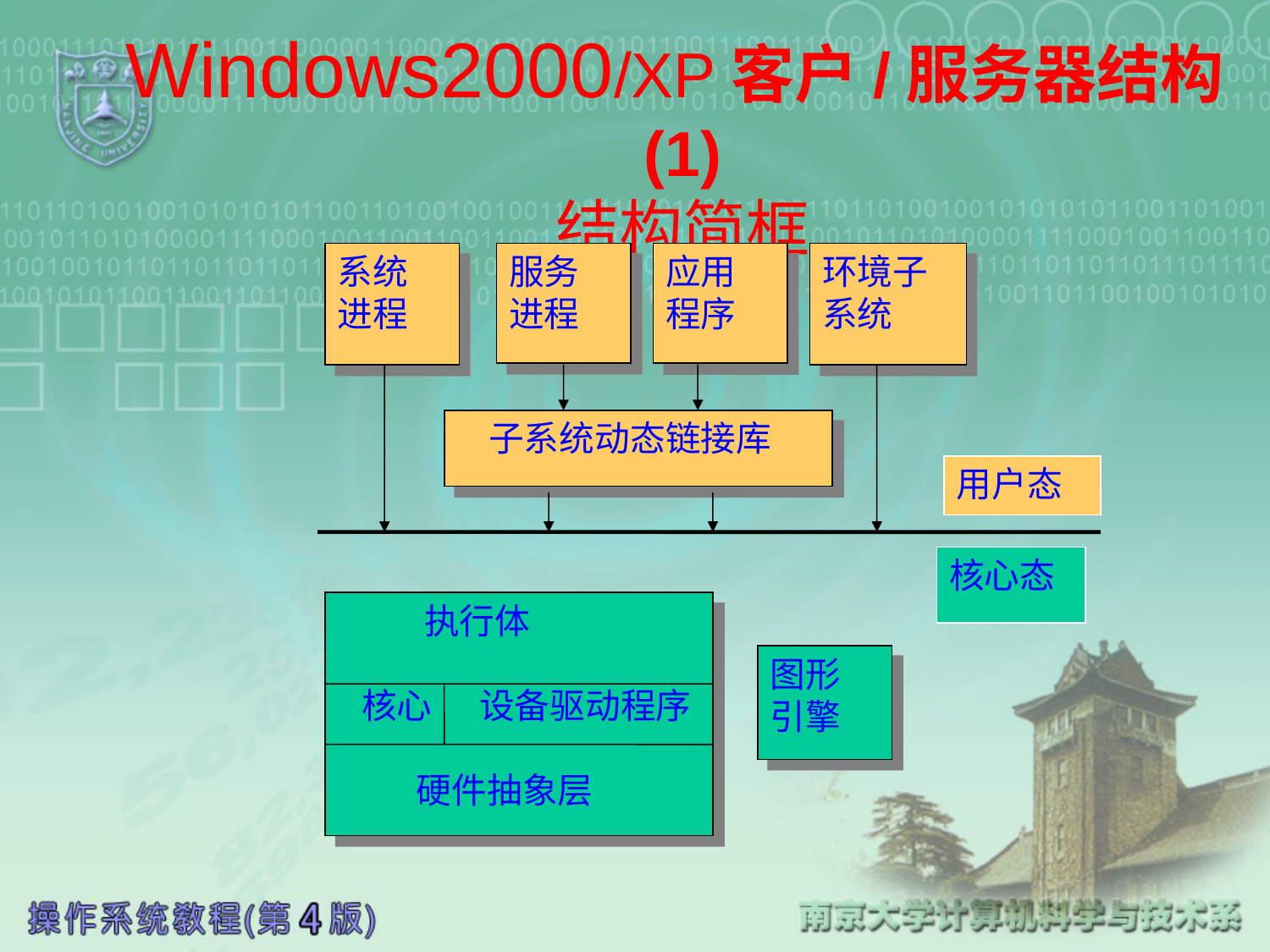

# Windows2000/XP客户/服务器结构(1) 结构简框
系统
进程
服务
进程
应用
程序
环境子系统

   子系统动态链接库
用户态

核心态
          执行体

  核心      设备驱动程序

         硬件抽象层
图形
引擎